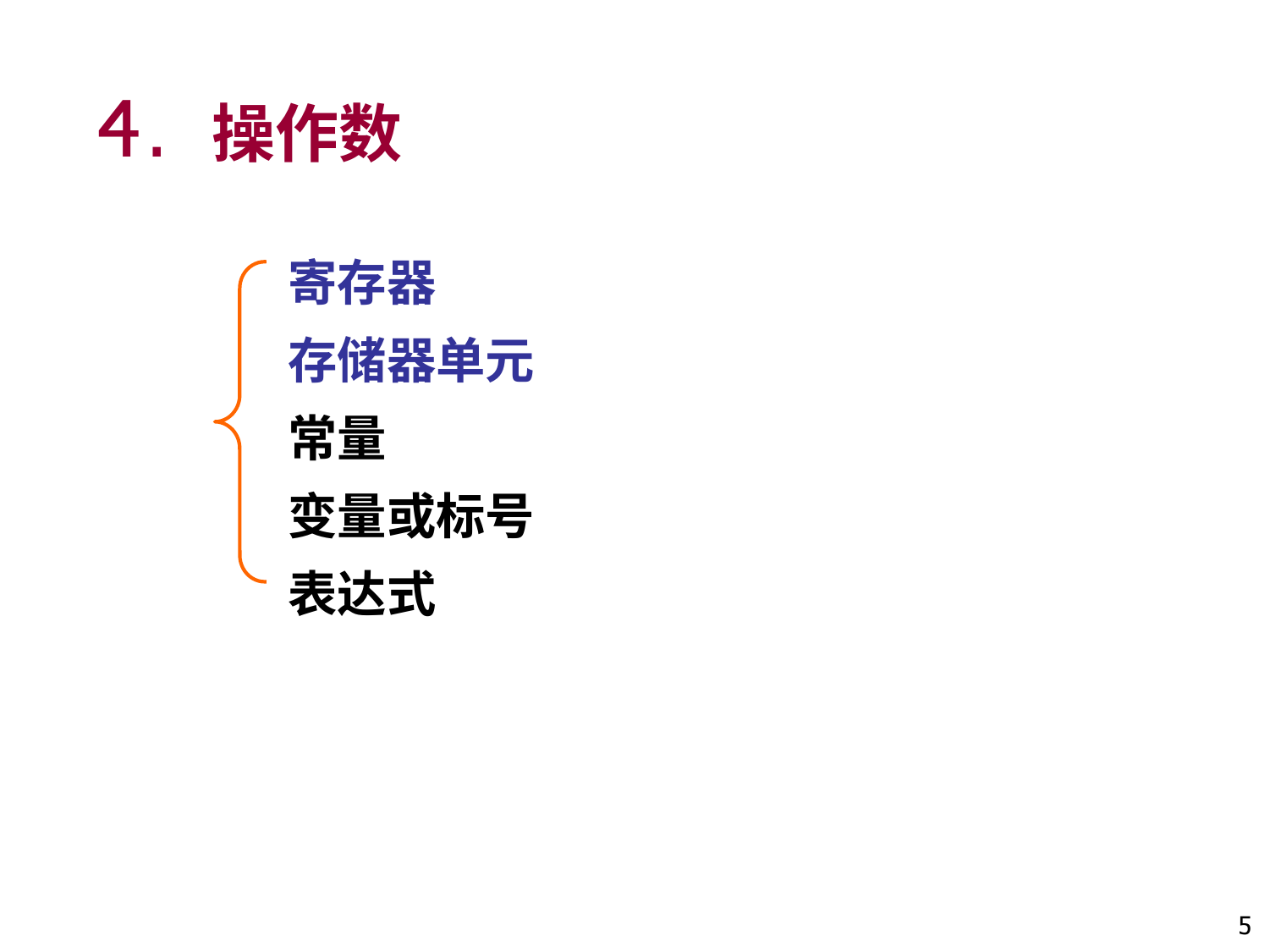

# 4. 操作数
寄存器
存储器单元
常量
变量或标号
表达式

5